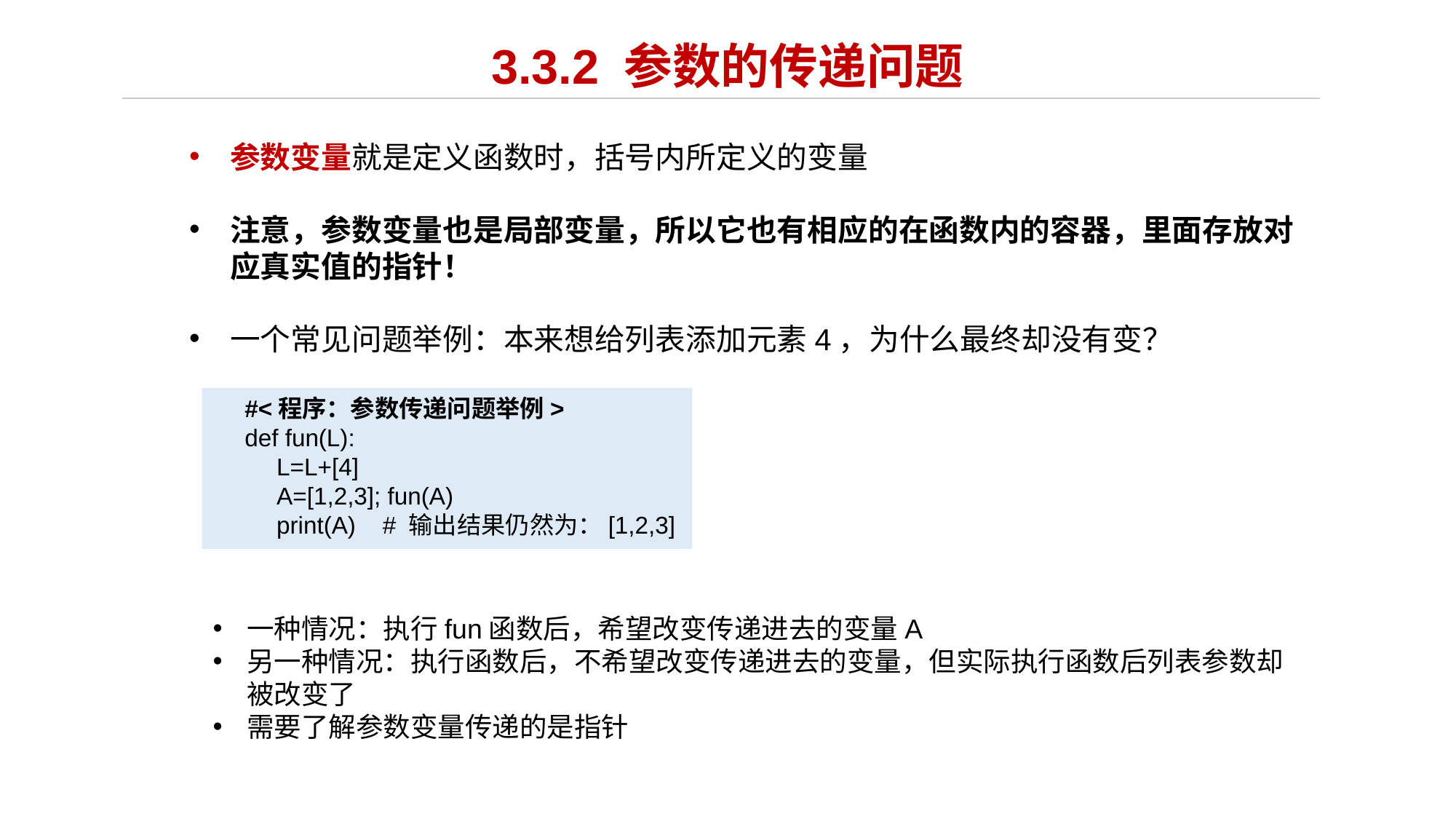

# 3.3.2 参数的传递问题
参数变量就是定义函数时，括号内所定义的变量

注意，参数变量也是局部变量，所以它也有相应的在函数内的容器，里面存放对应真实值的指针！

一个常见问题举例：本来想给列表添加元素4，为什么最终却没有变？
#<程序：参数传递问题举例>
def fun(L):
L=L+[4]
A=[1,2,3]; fun(A)
print(A)    # 输出结果仍然为：[1,2,3]
一种情况：执行fun函数后，希望改变传递进去的变量A
另一种情况：执行函数后，不希望改变传递进去的变量，但实际执行函数后列表参数却被改变了
需要了解参数变量传递的是指针